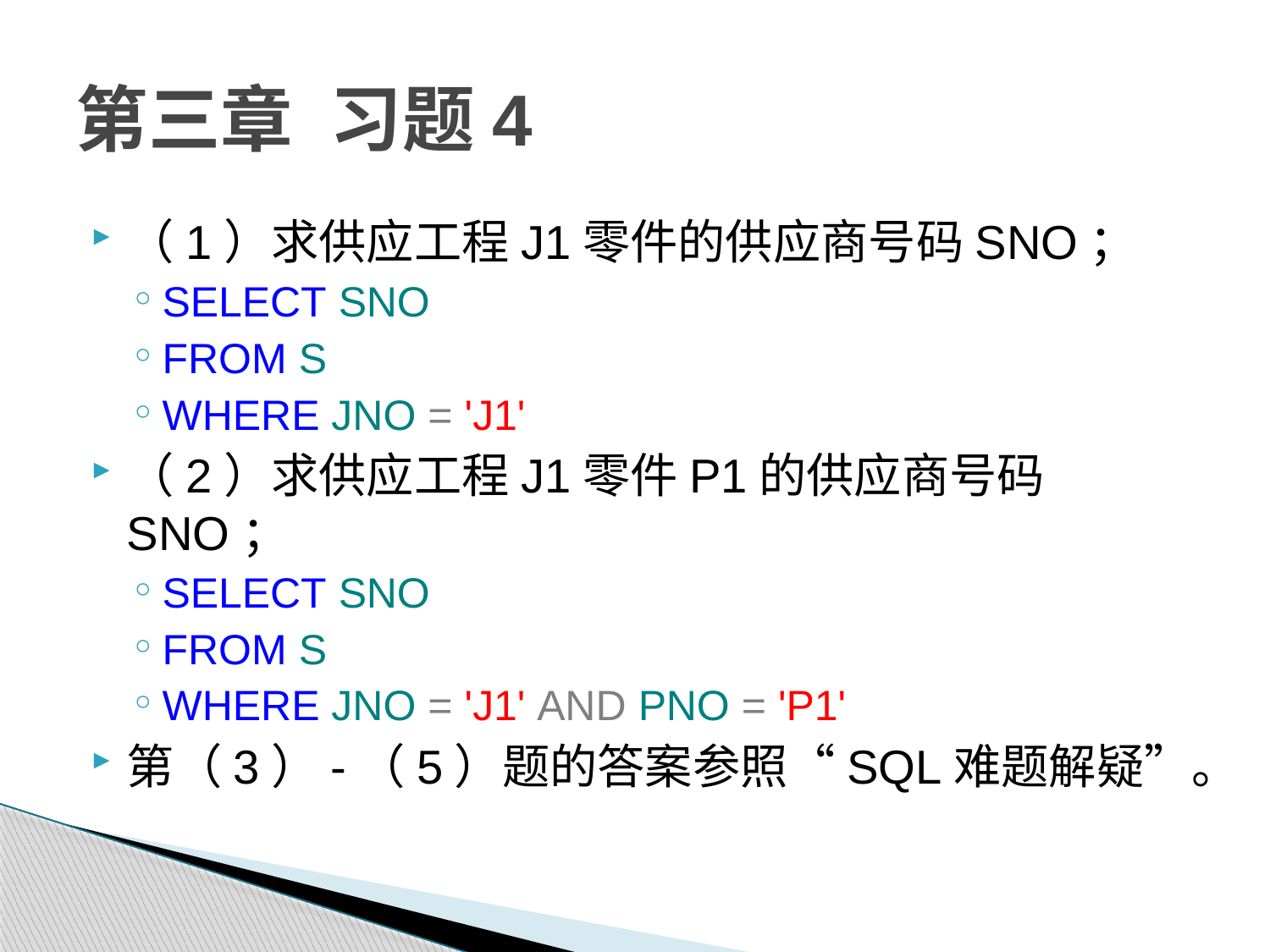

# 第三章	习题4
（1）求供应工程J1零件的供应商号码SNO；
SELECT SNO
FROM S
WHERE JNO = 'J1'
（2）求供应工程J1零件P1的供应商号码SNO；
SELECT SNO
FROM S
WHERE JNO = 'J1' AND PNO = 'P1'
第（3）-（5）题的答案参照“SQL难题解疑”。